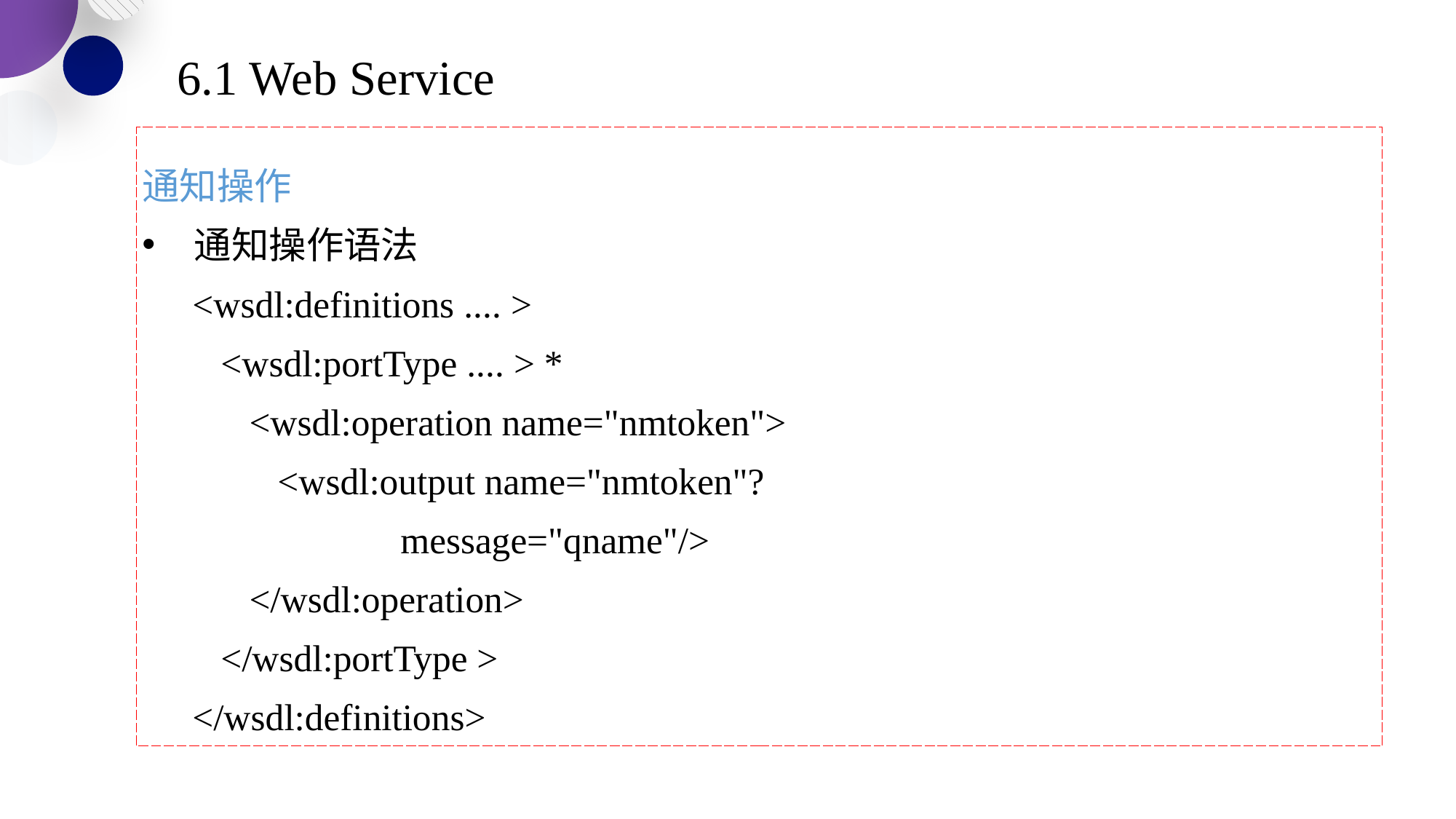

# 6.1 Web Service

通知操作
通知操作语法
<wsdl:definitions .... >
   <wsdl:portType .... > *
      <wsdl:operation name="nmtoken">
         <wsdl:output name="nmtoken"?
                      message="qname"/>
      </wsdl:operation>
   </wsdl:portType >
</wsdl:definitions>